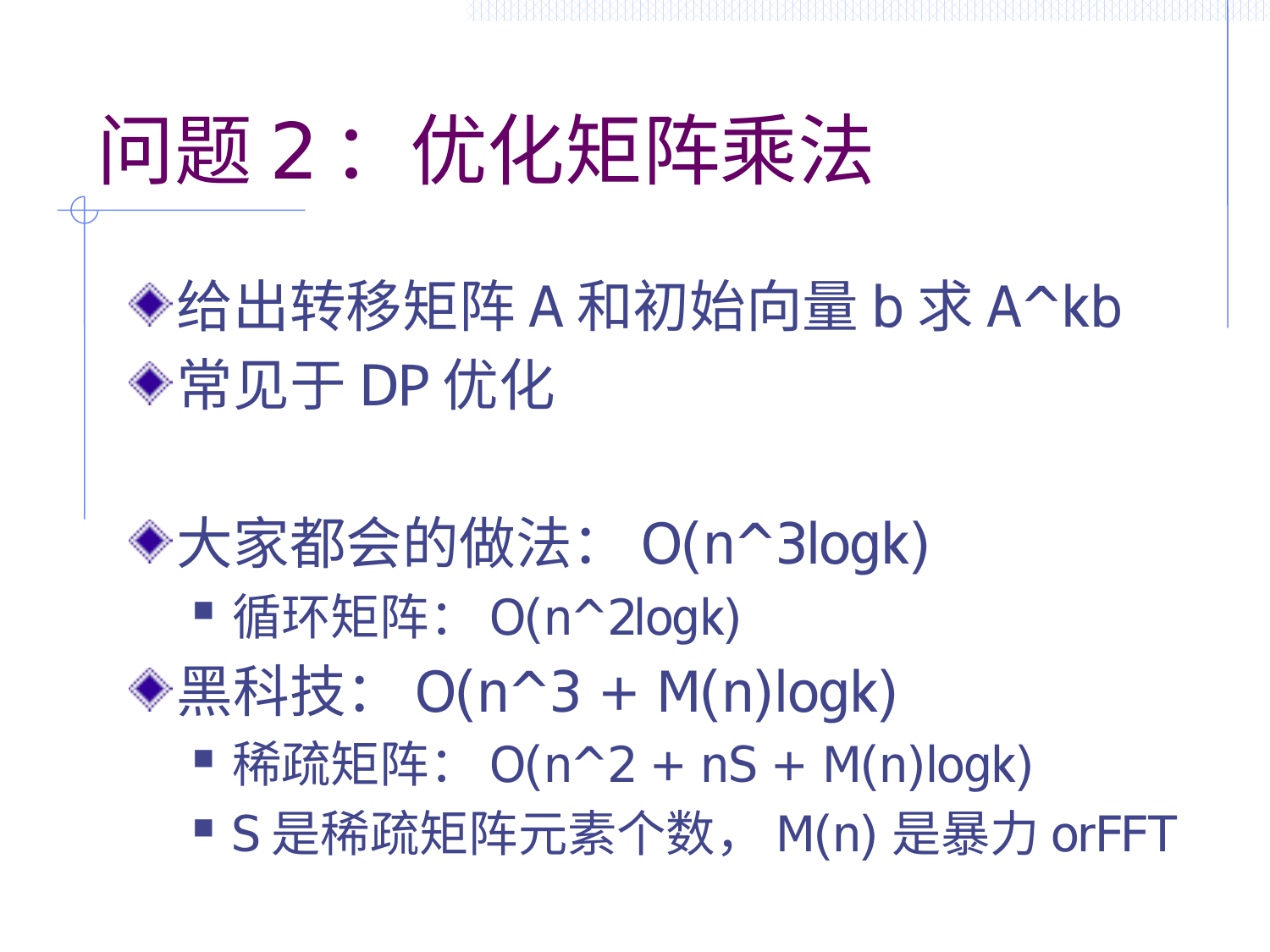

# 问题2：优化矩阵乘法
给出转移矩阵A和初始向量b求A^kb
常见于DP优化

大家都会的做法：O(n^3logk)
循环矩阵：O(n^2logk)
黑科技：O(n^3 + M(n)logk)
稀疏矩阵：O(n^2 + nS + M(n)logk)
S是稀疏矩阵元素个数，M(n)是暴力orFFT